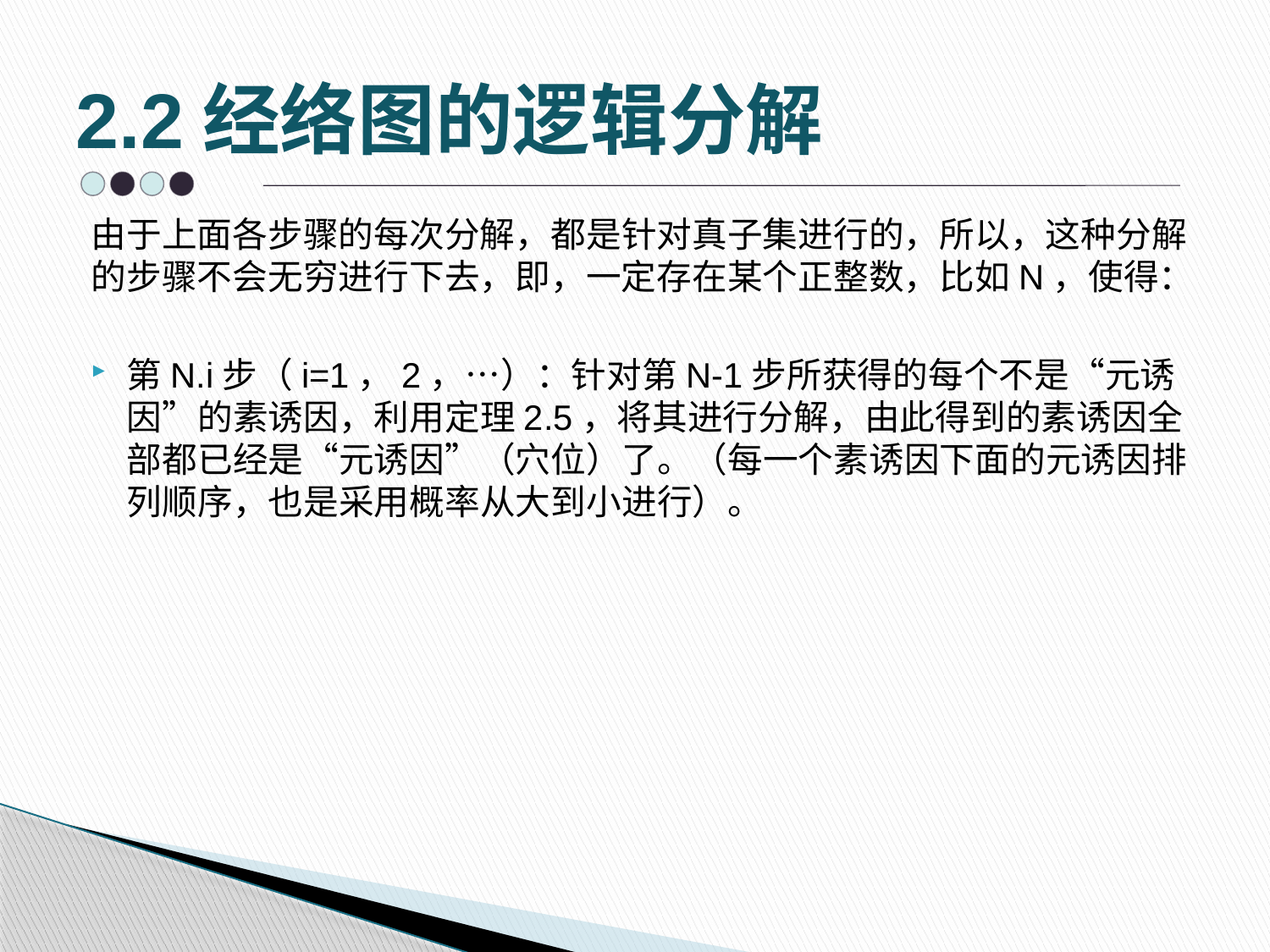

# 2.2经络图的逻辑分解

由于上面各步骤的每次分解，都是针对真子集进行的，所以，这种分解的步骤不会无穷进行下去，即，一定存在某个正整数，比如N，使得：

第N.i步（i=1，2，…）：针对第N-1步所获得的每个不是“元诱因”的素诱因，利用定理2.5，将其进行分解，由此得到的素诱因全部都已经是“元诱因”（穴位）了。（每一个素诱因下面的元诱因排列顺序，也是采用概率从大到小进行）。